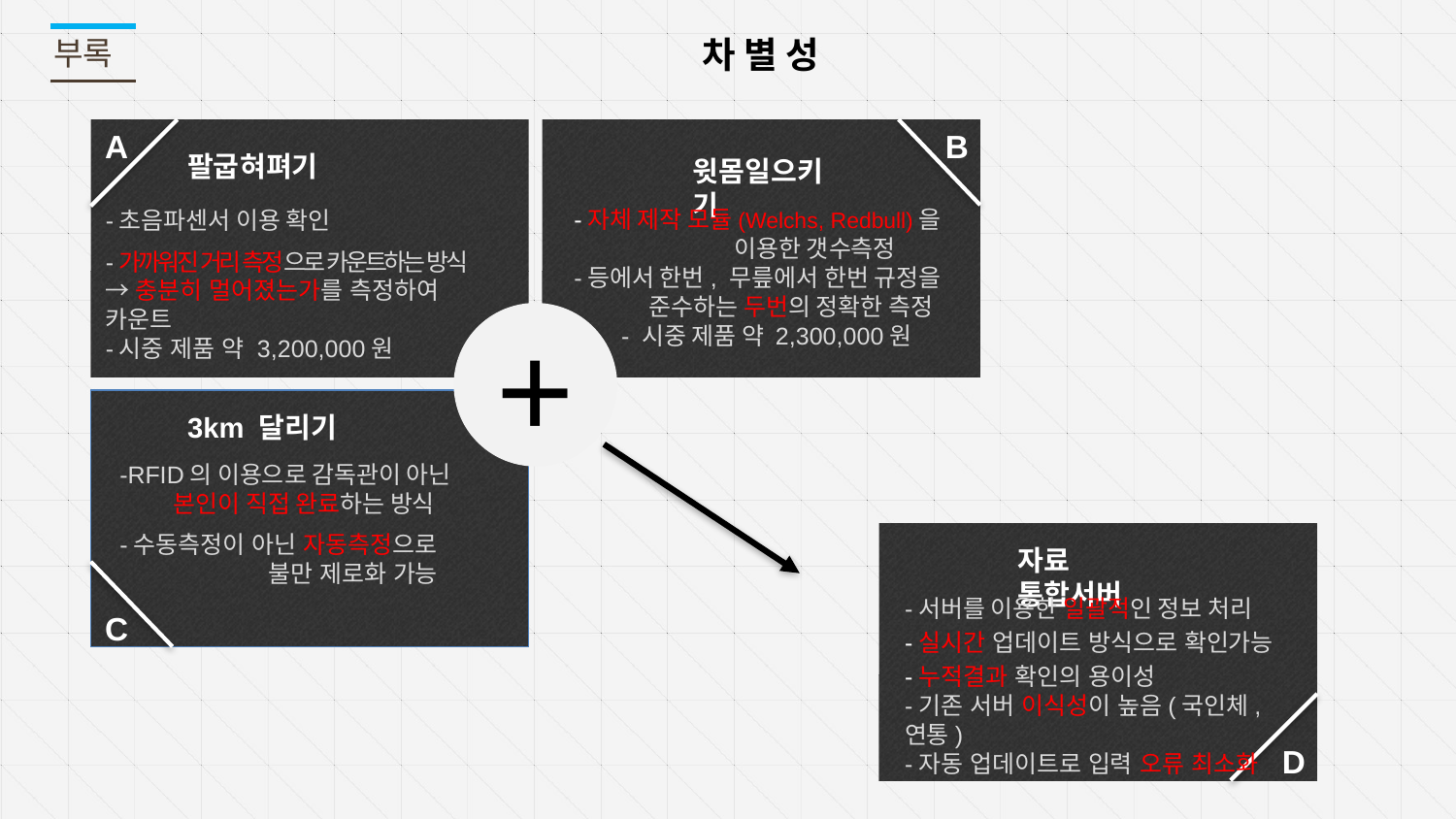

부록
차 별 성
A

B
팔굽혀펴기
윗몸일으키기
-자체 제작 모듈(Welchs, Redbull)을
                             이용한 갯수측정
-등에서 한번, 무릎에서 한번 규정을
             준수하는 두번의 정확한 측정
       - 시중 제품 약 2,300,000원
-초음파센서 이용 확인

-가까워진 거리 측정으로 카운트하는 방식
→충분히 멀어졌는가를 측정하여 카운트
-시중 제품 약 3,200,000원
+

3km 달리기
-RFID의 이용으로 감독관이 아닌
         본인이 직접 완료하는 방식

-수동측정이 아닌 자동측정으로
                     불만 제로화 가능

자료 통합서버
-서버를 이용한 일괄적인 정보 처리

-실시간 업데이트 방식으로 확인가능

-누적결과 확인의 용이성
-기존 서버 이식성이 높음(국인체,연통)
-자동 업데이트로 입력 오류 최소화
C
D